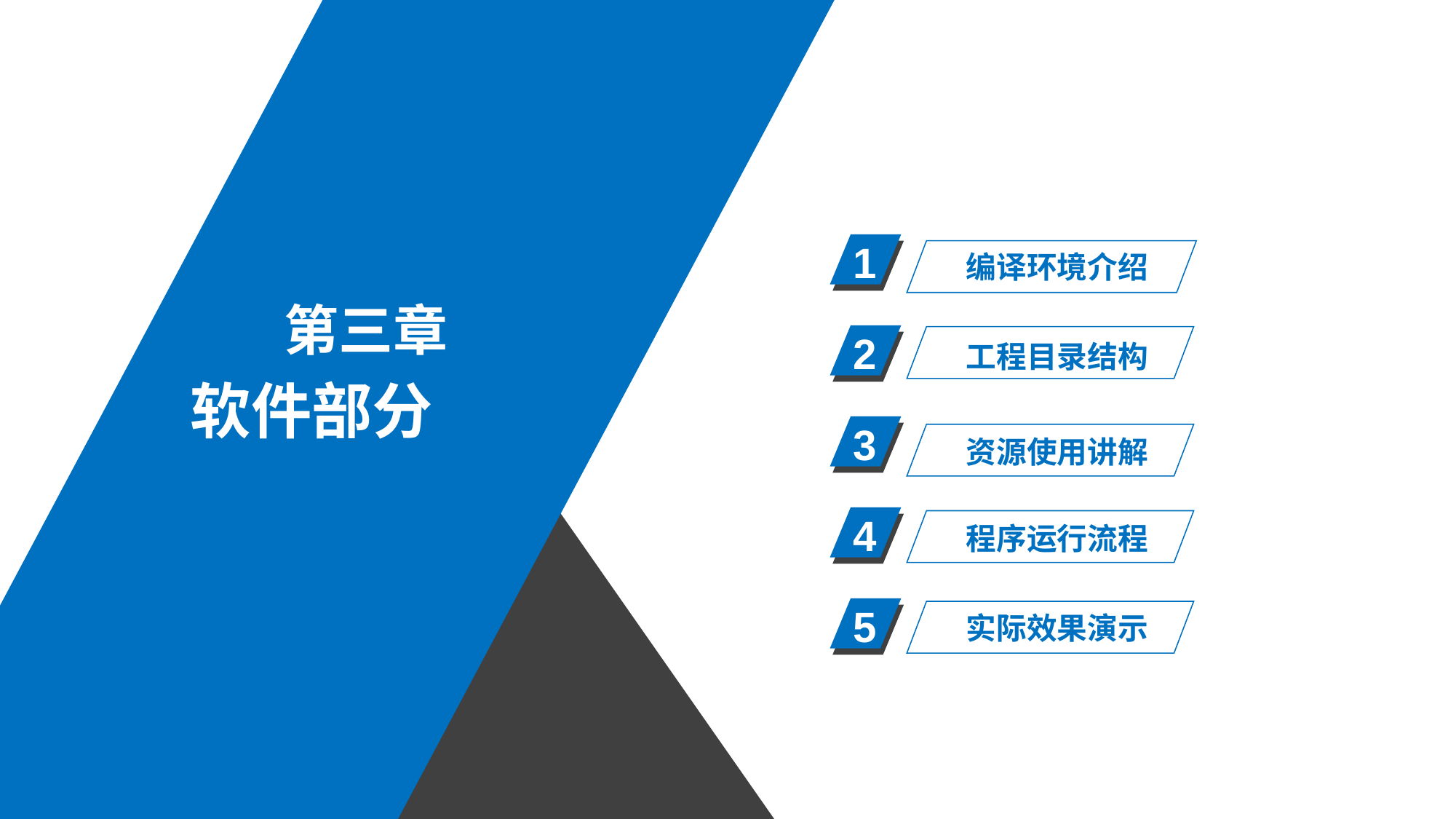

1

编译环境介绍
第三章
2

工程目录结构
软件部分
3

资源使用讲解
4

程序运行流程
5

实际效果演示